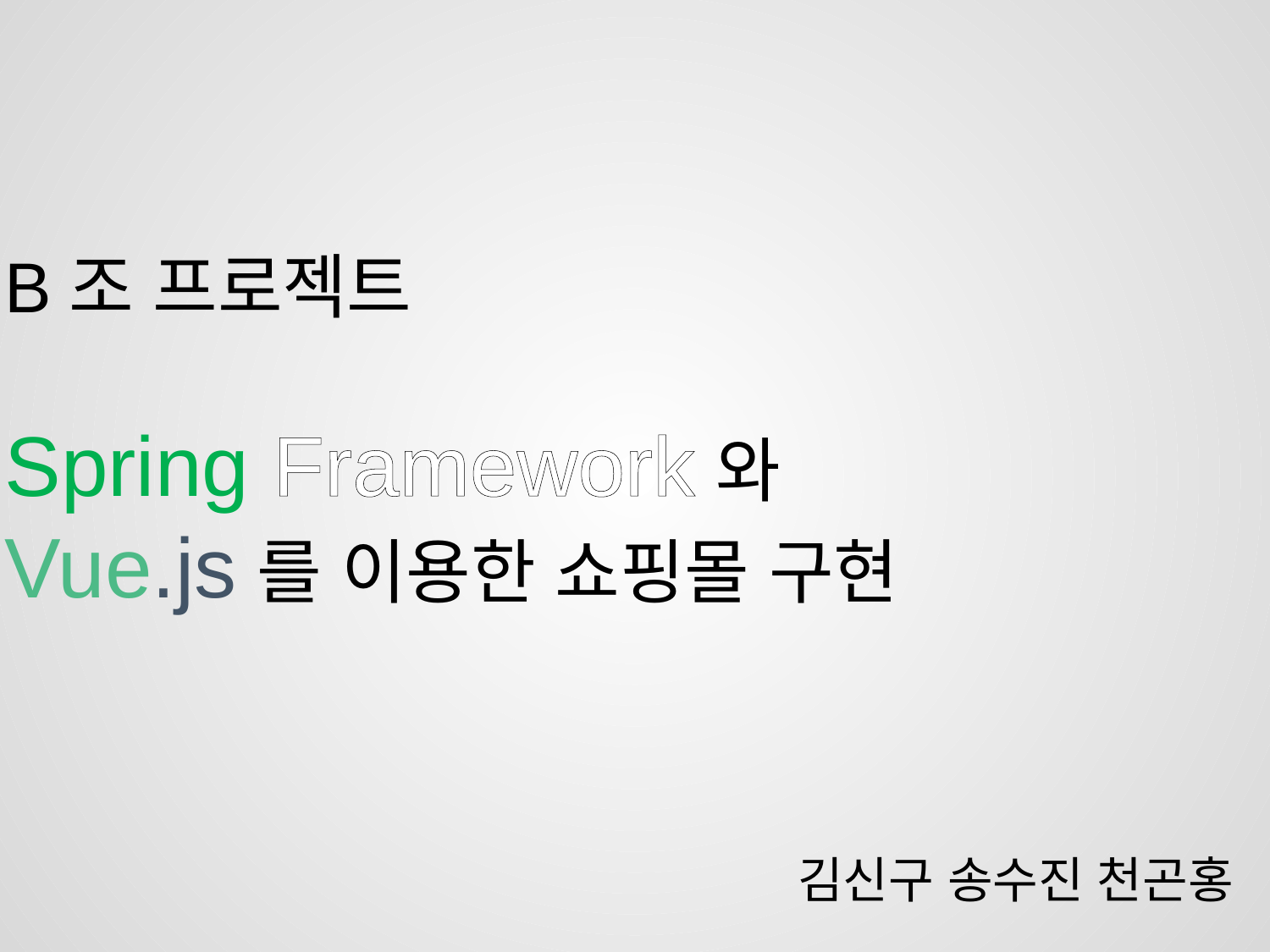

B조 프로젝트

Spring Framework와
Vue.js를 이용한 쇼핑몰 구현
김신구 송수진 천곤홍